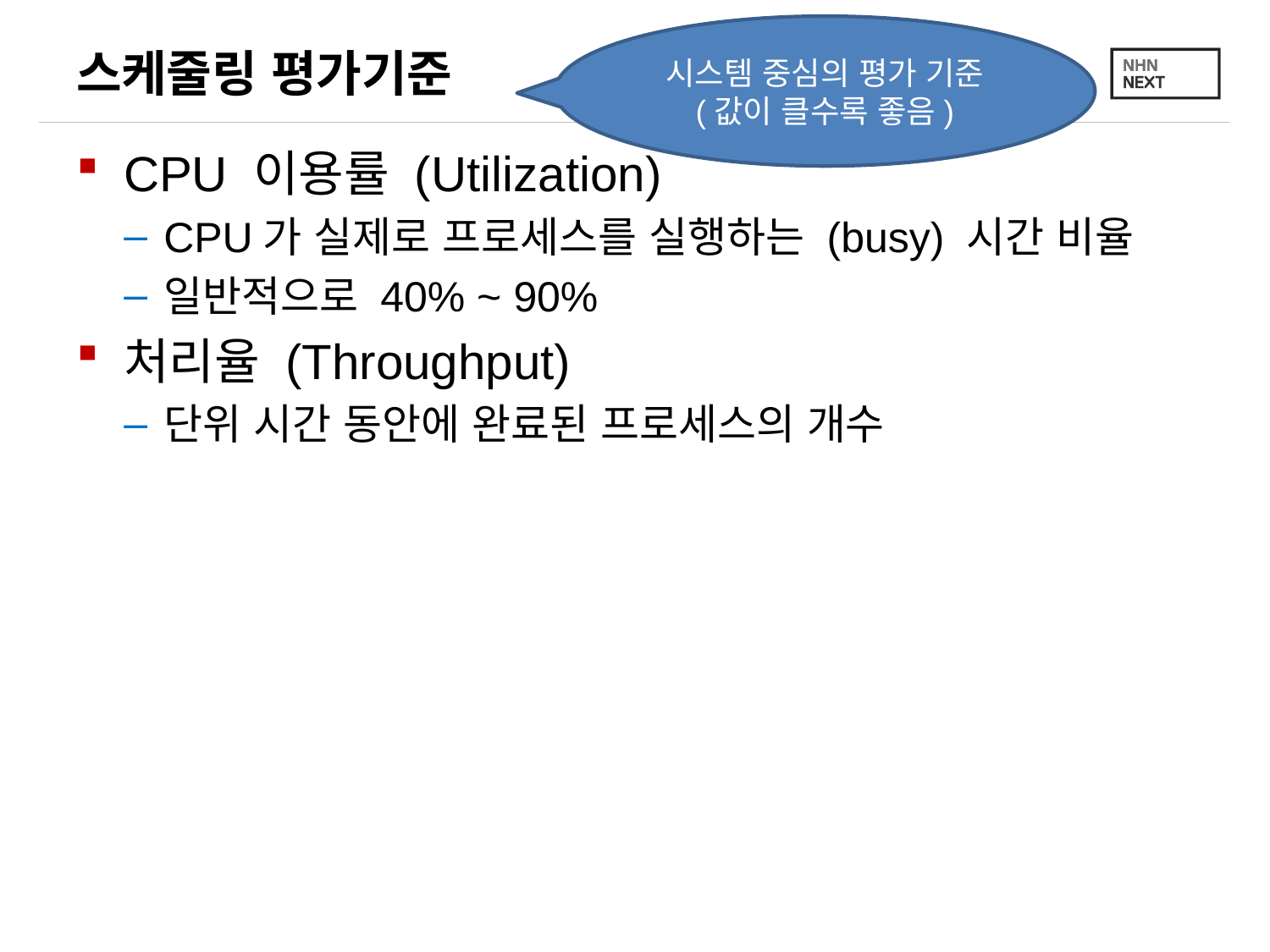

시스템 중심의 평가 기준
(값이 클수록 좋음)
# 스케줄링 평가기준
CPU 이용률 (Utilization)
CPU가 실제로 프로세스를 실행하는 (busy) 시간 비율
일반적으로 40% ~ 90%
처리율 (Throughput)
단위 시간 동안에 완료된 프로세스의 개수